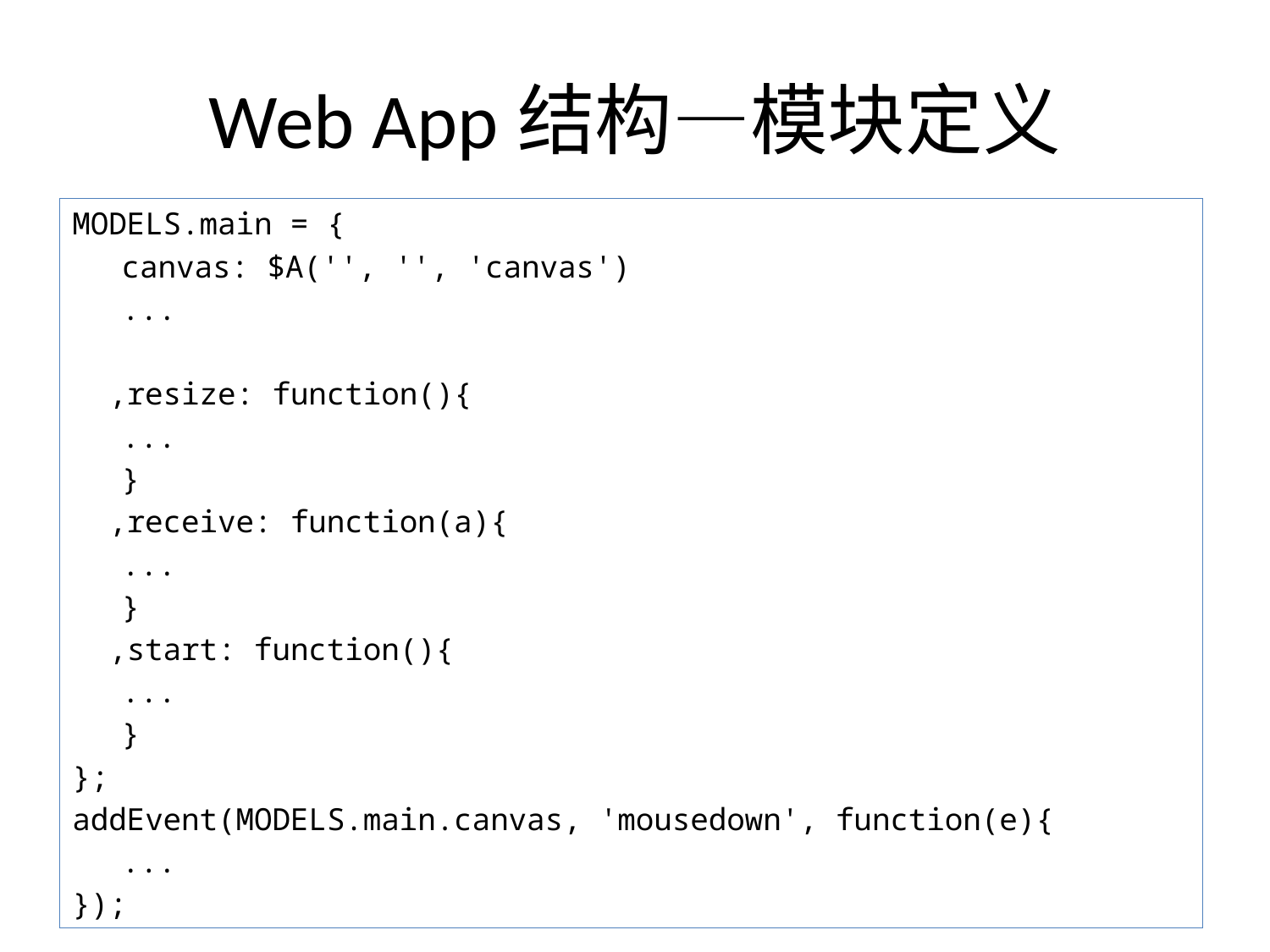

# Web App结构—模块定义
MODELS.main = {
	canvas: $A('', '', 'canvas')
	...

  ,resize: function(){
	...
	}
  ,receive: function(a){
	...
	}
  ,start: function(){
	...
	}
};
addEvent(MODELS.main.canvas, 'mousedown', function(e){
	...
});